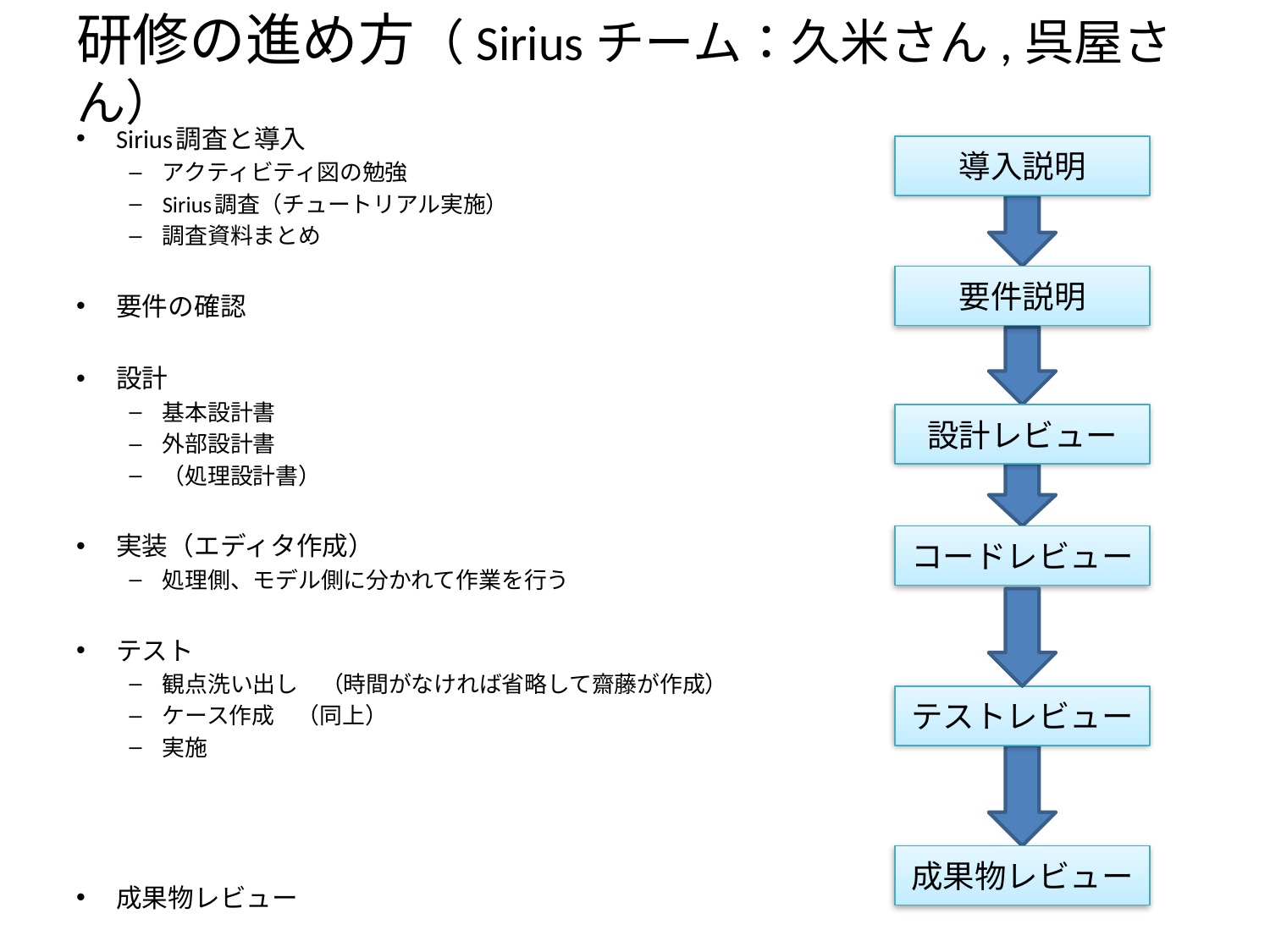

# 研修の進め方（Siriusチーム：久米さん,呉屋さん）
Sirius調査と導入
アクティビティ図の勉強
Sirius調査（チュートリアル実施）
調査資料まとめ

要件の確認

設計
基本設計書
外部設計書
（処理設計書）

実装（エディタ作成）
処理側、モデル側に分かれて作業を行う

テスト
観点洗い出し　（時間がなければ省略して齋藤が作成）
ケース作成　（同上）
実施

成果物レビュー
導入説明

要件説明

設計レビュー

コードレビュー

テストレビュー

成果物レビュー